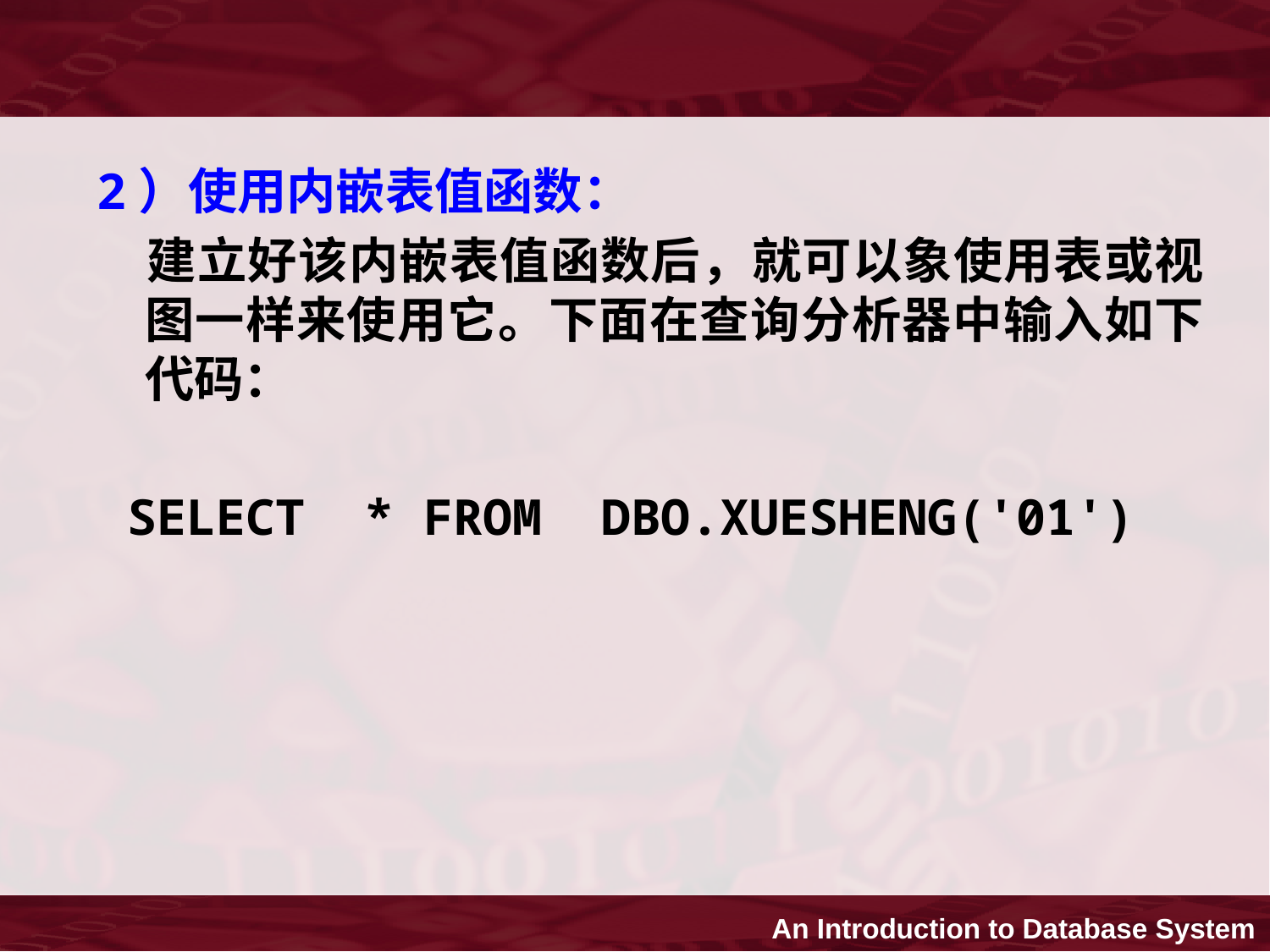

2）使用内嵌表值函数：
   建立好该内嵌表值函数后，就可以象使用表或视图一样来使用它。下面在查询分析器中输入如下代码：

 SELECT  * FROM  DBO.XUESHENG('01')